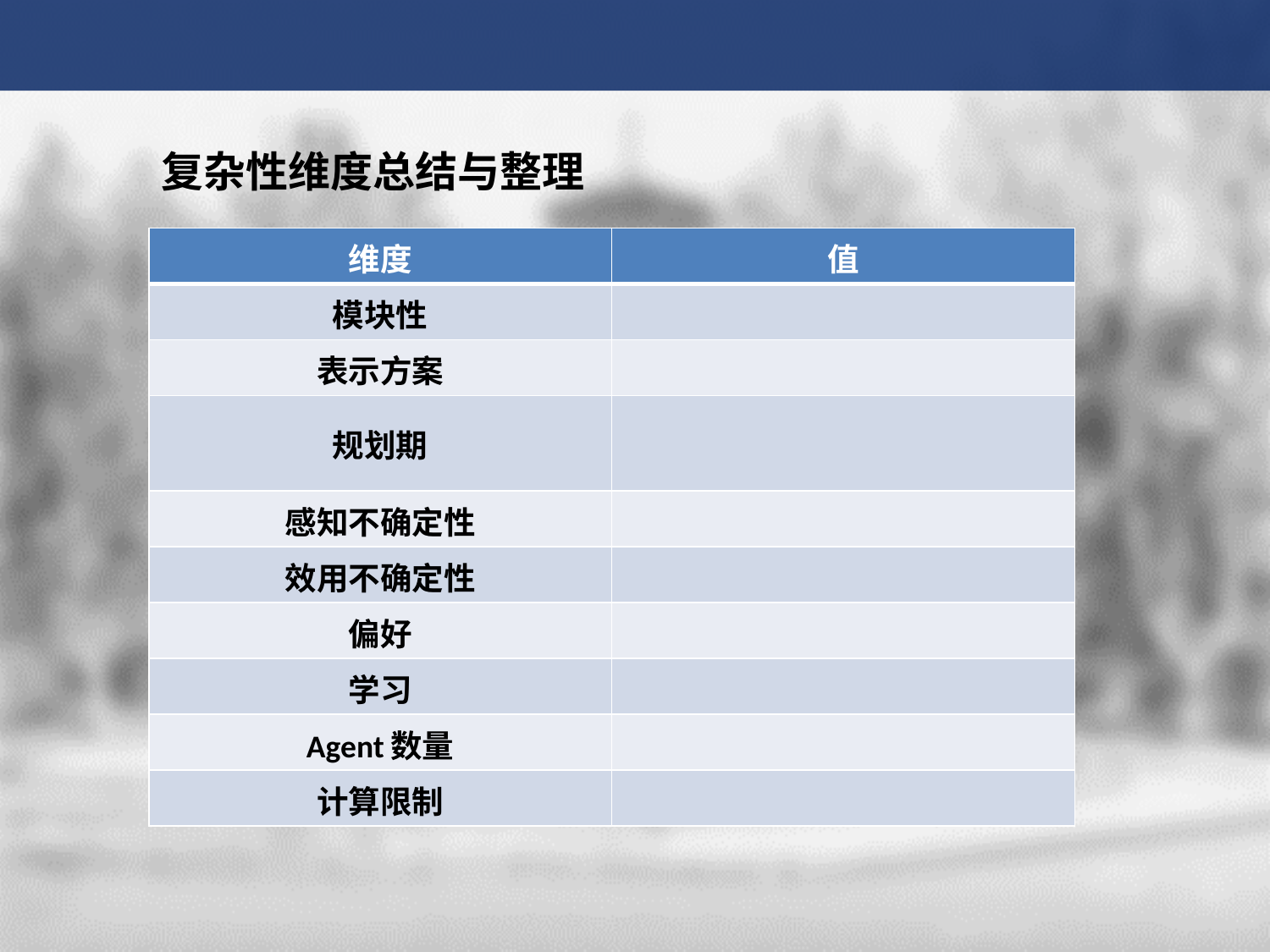

复杂性维度总结与整理
| 维度 | 值 |
| --- | --- |
| 模块性 |  |
| 表示方案 |  |
| 规划期 |  |
| 感知不确定性 |  |
| 效用不确定性 |  |
| 偏好 |  |
| 学习 |  |
| Agent数量 |  |
| 计算限制 |  |